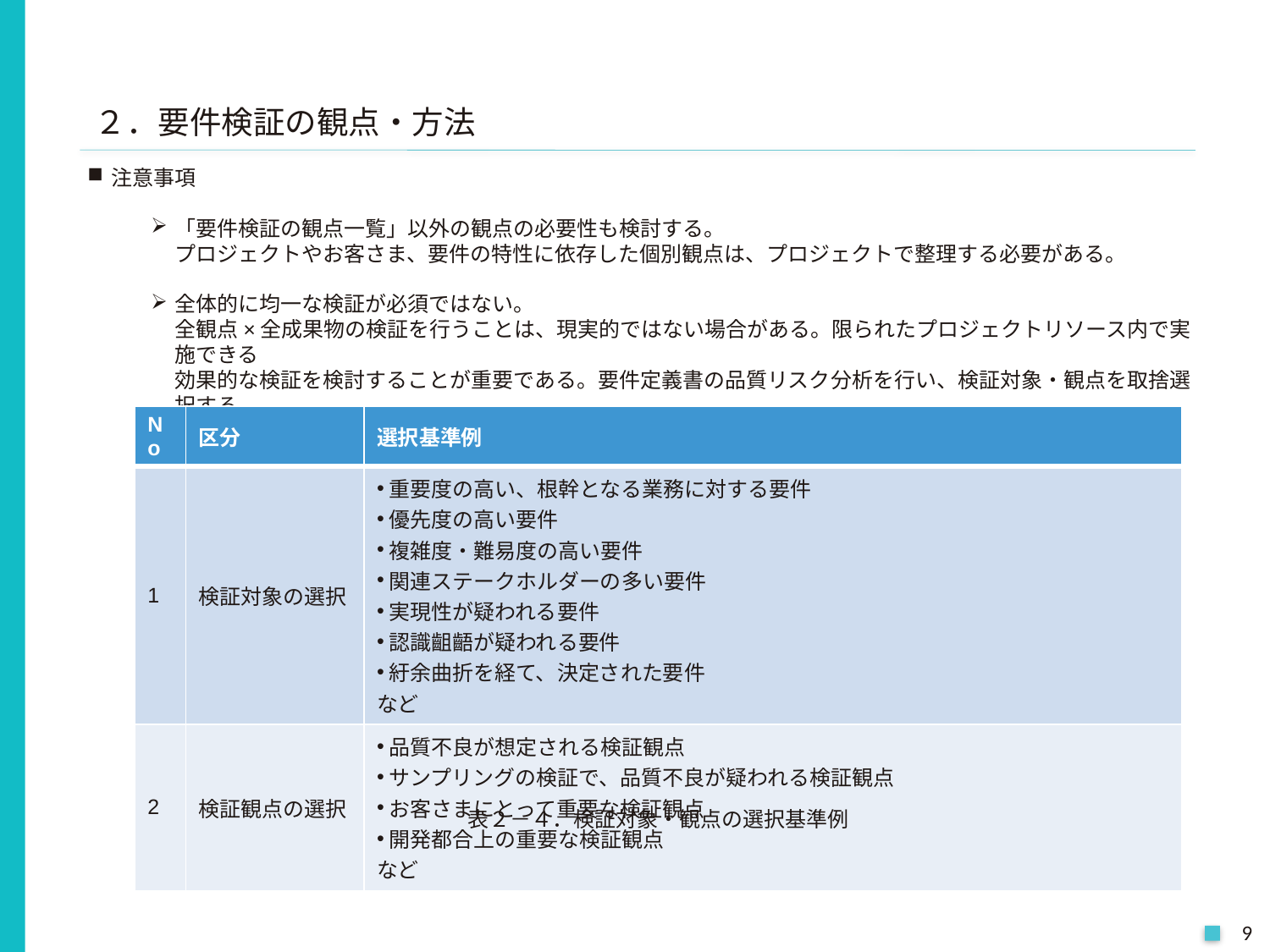

２．要件検証の観点・方法
注意事項

「要件検証の観点一覧」以外の観点の必要性も検討する。
プロジェクトやお客さま、要件の特性に依存した個別観点は、プロジェクトで整理する必要がある。
全体的に均一な検証が必須ではない。
全観点×全成果物の検証を行うことは、現実的ではない場合がある。限られたプロジェクトリソース内で実施できる
効果的な検証を検討することが重要である。要件定義書の品質リスク分析を行い、検証対象・観点を取捨選択する
ことも検討する。検証対象・観点を取捨選択する際の選択基準例は、以下の通り。
| No | 区分 | 選択基準例 |
| --- | --- | --- |
| 1 | 検証対象の選択 | 重要度の高い、根幹となる業務に対する要件 優先度の高い要件 複雑度・難易度の高い要件 関連ステークホルダーの多い要件 実現性が疑われる要件 認識齟齬が疑われる要件 紆余曲折を経て、決定された要件 など |
| 2 | 検証観点の選択 | 品質不良が想定される検証観点 サンプリングの検証で、品質不良が疑われる検証観点 お客さまにとって重要な検証観点 開発都合上の重要な検証観点 など |
表２－４．検証対象・観点の選択基準例
9